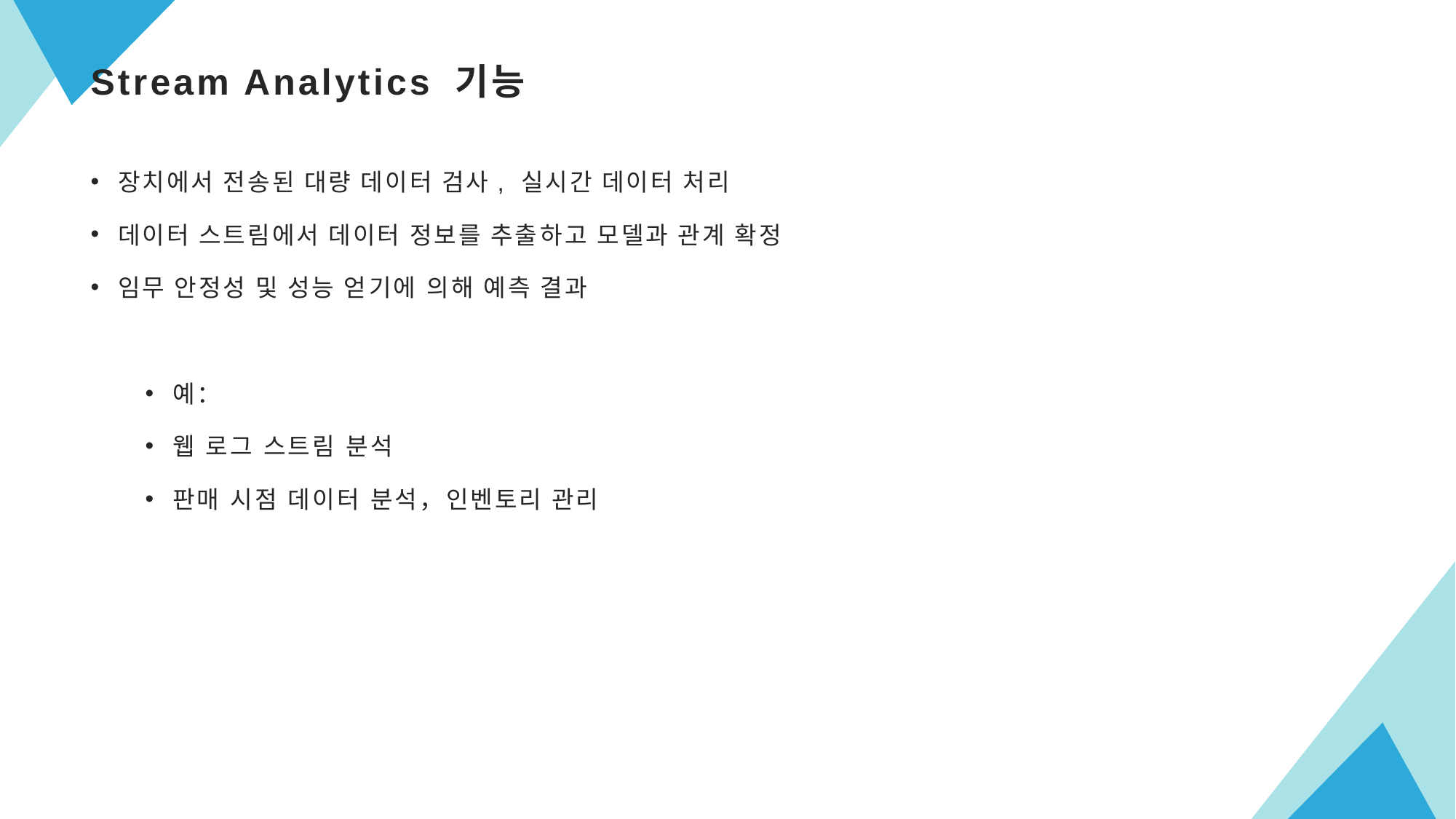

# Stream Analytics 기능
장치에서 전송된 대량 데이터 검사, 실시간 데이터 처리
데이터 스트림에서 데이터 정보를 추출하고 모델과 관계 확정
임무 안정성 및 성능 얻기에 의해 예측 결과

예：
웹 로그 스트림 분석
판매 시점 데이터 분석，인벤토리 관리